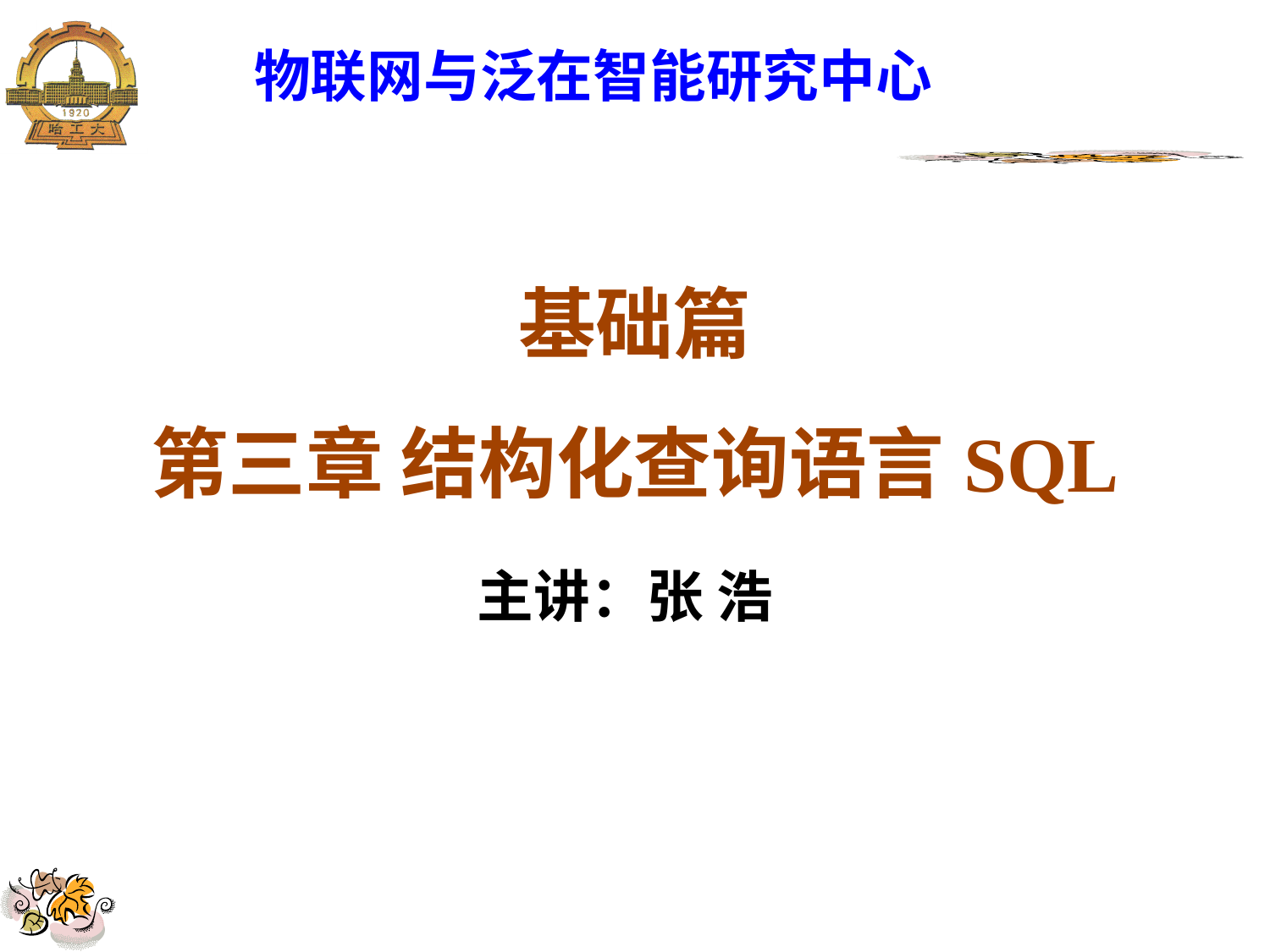

# 物联网与泛在智能研究中心
基础篇
第三章 结构化查询语言SQL
主讲：张 浩